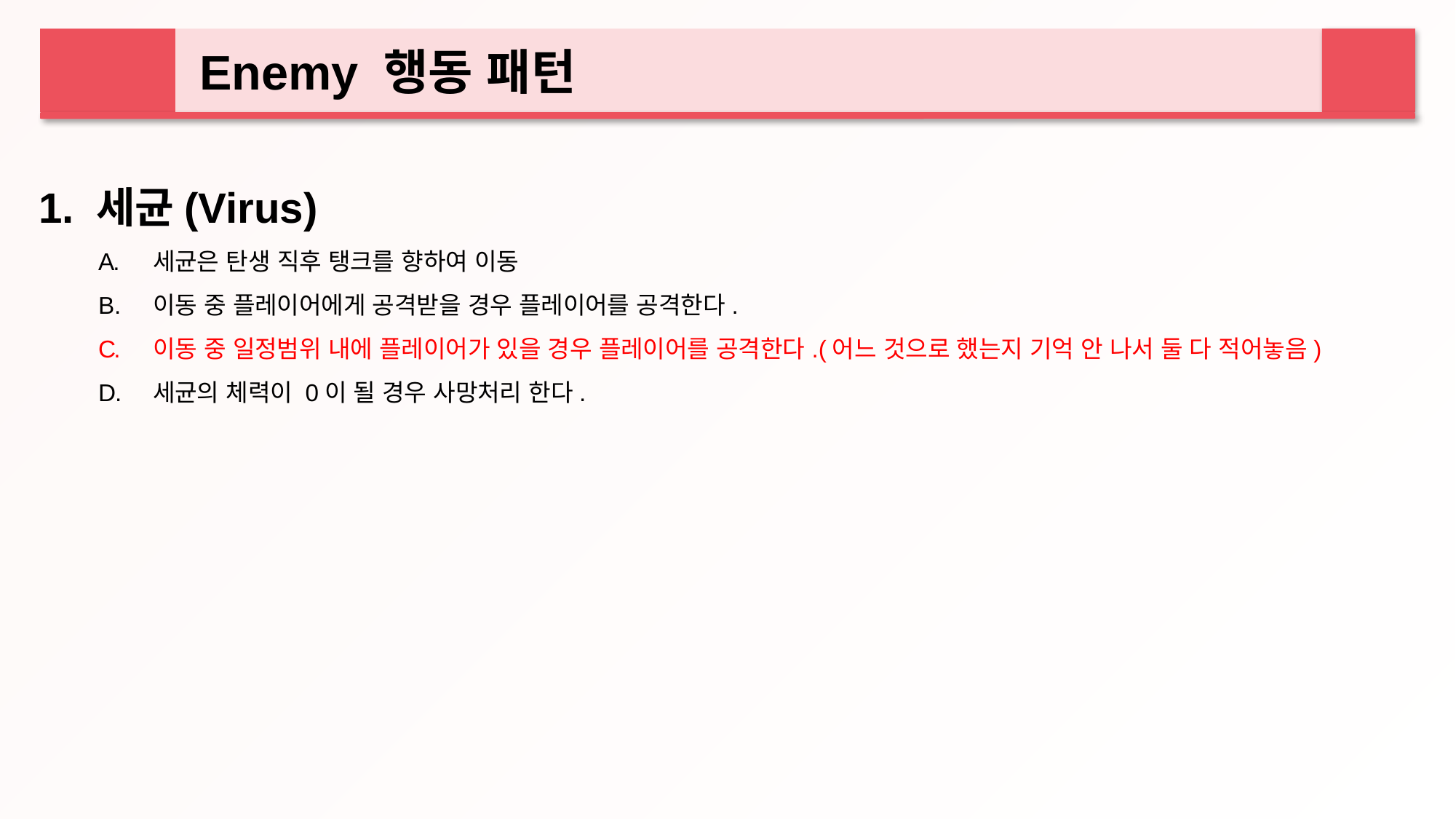

Enemy 행동 패턴

1. 세균(Virus)
세균은 탄생 직후 탱크를 향하여 이동
이동 중 플레이어에게 공격받을 경우 플레이어를 공격한다.
이동 중 일정범위 내에 플레이어가 있을 경우 플레이어를 공격한다.(어느 것으로 했는지 기억 안 나서 둘 다 적어놓음)
세균의 체력이 0이 될 경우 사망처리 한다.